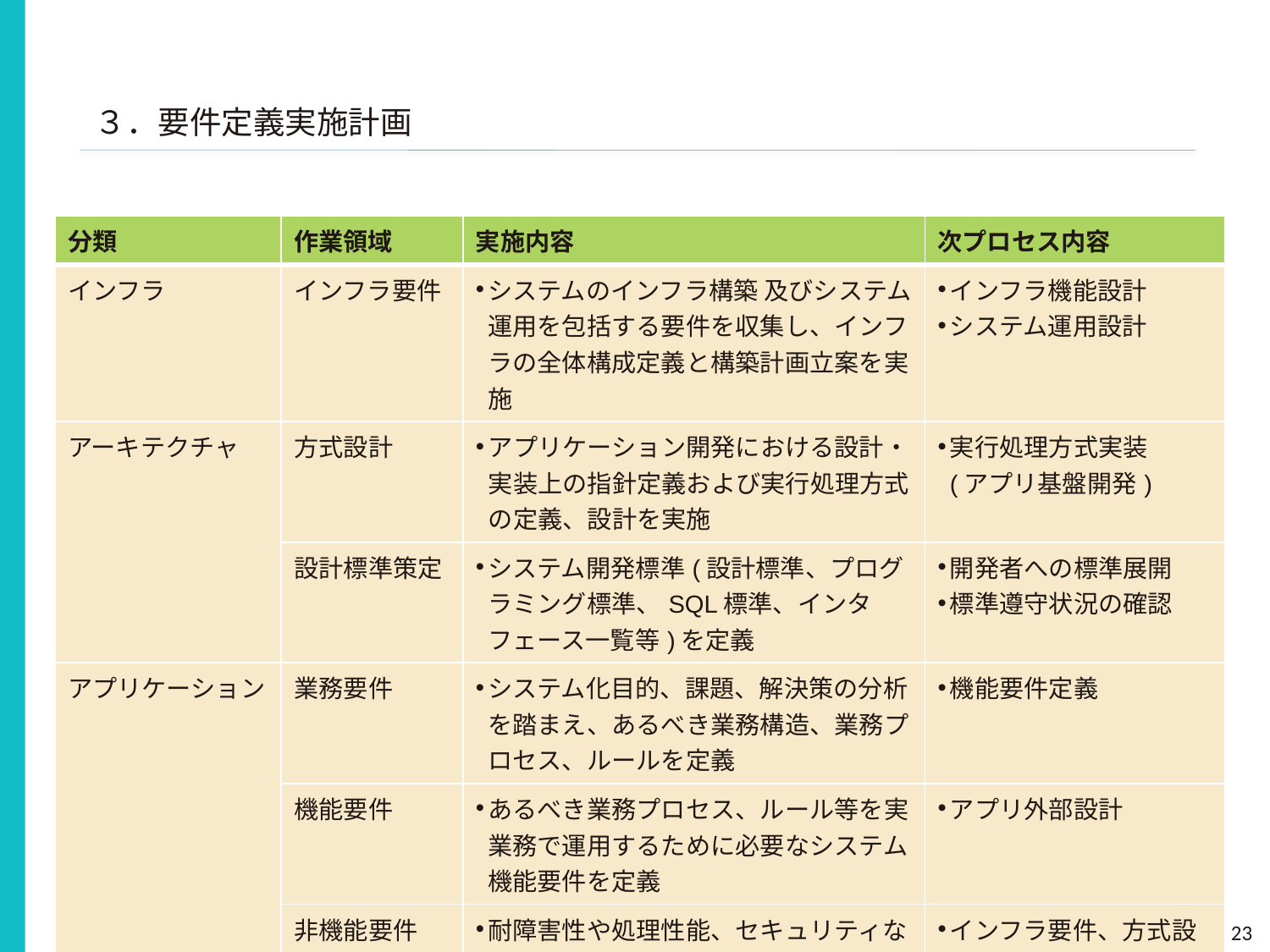

３．要件定義実施計画
| 分類 | 作業領域 | 実施内容 | 次プロセス内容 |
| --- | --- | --- | --- |
| インフラ | インフラ要件 | システムのインフラ構築 及びシステム運用を包括する要件を収集し、インフラの全体構成定義と構築計画立案を実施 | インフラ機能設計 システム運用設計 |
| アーキテクチャ | 方式設計 | アプリケーション開発における設計・実装上の指針定義および実行処理方式の定義、設計を実施 | 実行処理方式実装 (アプリ基盤開発) |
|  | 設計標準策定 | システム開発標準(設計標準、プログラミング標準、SQL標準、インタフェース一覧等)を定義 | 開発者への標準展開 標準遵守状況の確認 |
| アプリケーション | 業務要件 | システム化目的、課題、解決策の分析を踏まえ、あるべき業務構造、業務プロセス、ルールを定義 | 機能要件定義 |
|  | 機能要件 | あるべき業務プロセス、ルール等を実業務で運用するために必要なシステム機能要件を定義 | アプリ外部設計 |
|  | 非機能要件 | 耐障害性や処理性能、セキュリティなど、システムに要求される非機能面の要件を定義 | インフラ要件、方式設計で非機能要件の具体的な実現方法を検討 |
23